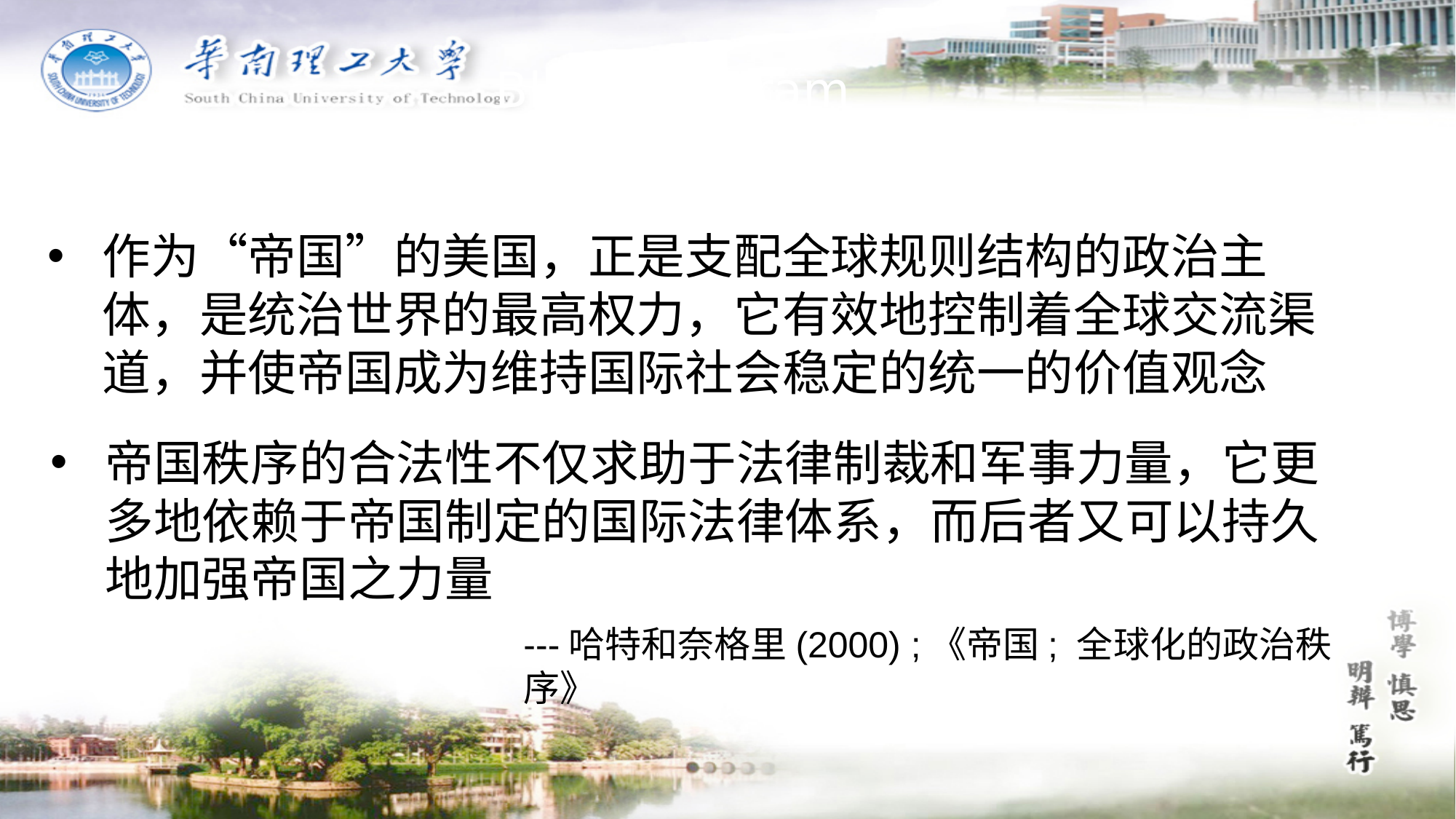

# Block Diagram
作为“帝国”的美国，正是支配全球规则结构的政治主体，是统治世界的最高权力，它有效地控制着全球交流渠道，并使帝国成为维持国际社会稳定的统一的价值观念
帝国秩序的合法性不仅求助于法律制裁和军事力量，它更多地依赖于帝国制定的国际法律体系，而后者又可以持久地加强帝国之力量
---哈特和奈格里(2000) ;《帝国; 全球化的政治秩序》